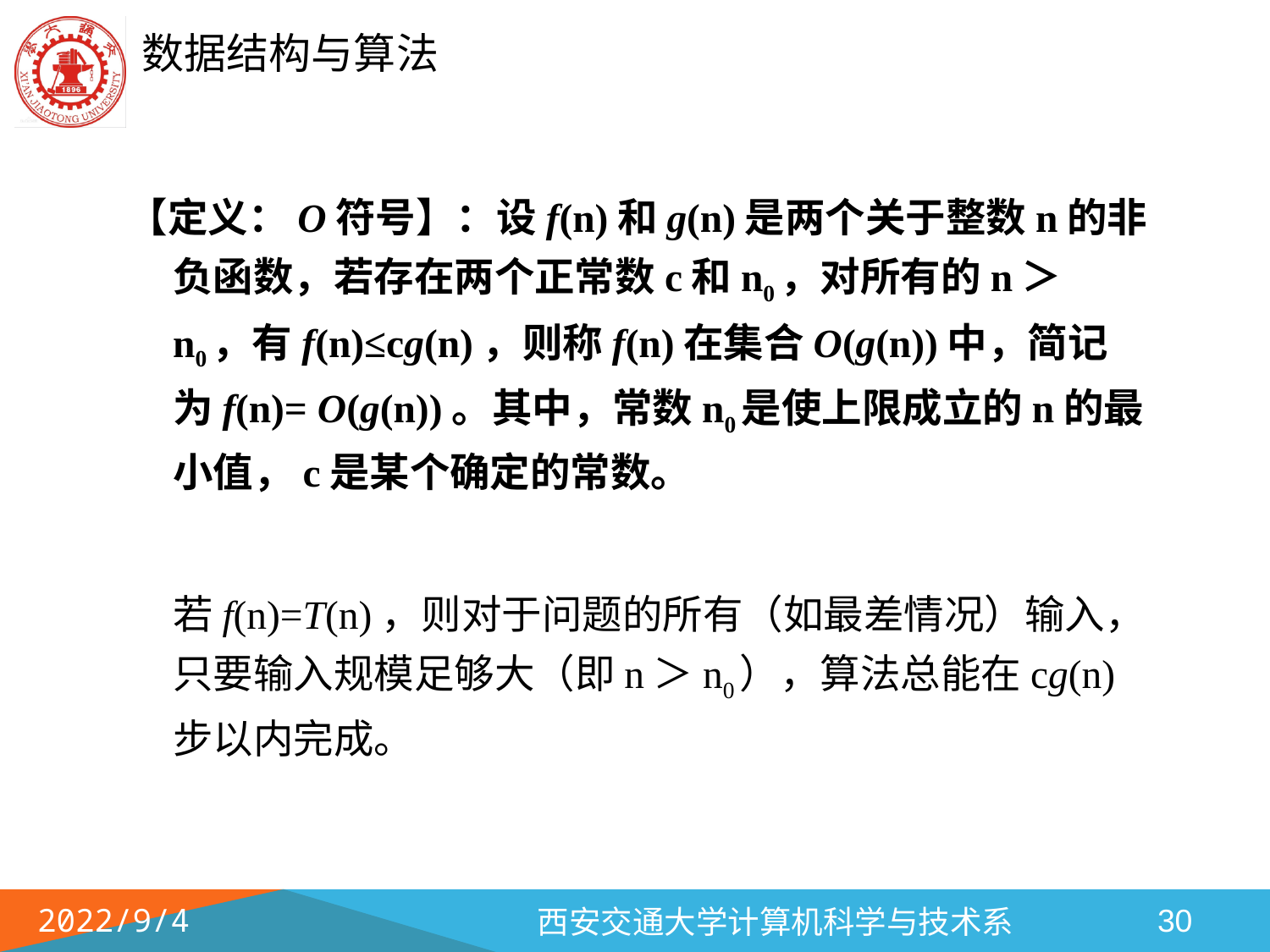

【定义：O符号】：设f(n)和g(n)是两个关于整数n的非负函数，若存在两个正常数c和n0，对所有的n＞n0，有f(n)≤cg(n)，则称f(n)在集合O(g(n))中，简记为f(n)= O(g(n))。其中，常数n0是使上限成立的n的最小值，c是某个确定的常数。

	若f(n)=T(n)，则对于问题的所有（如最差情况）输入，只要输入规模足够大（即n＞n0），算法总能在cg(n)步以内完成。